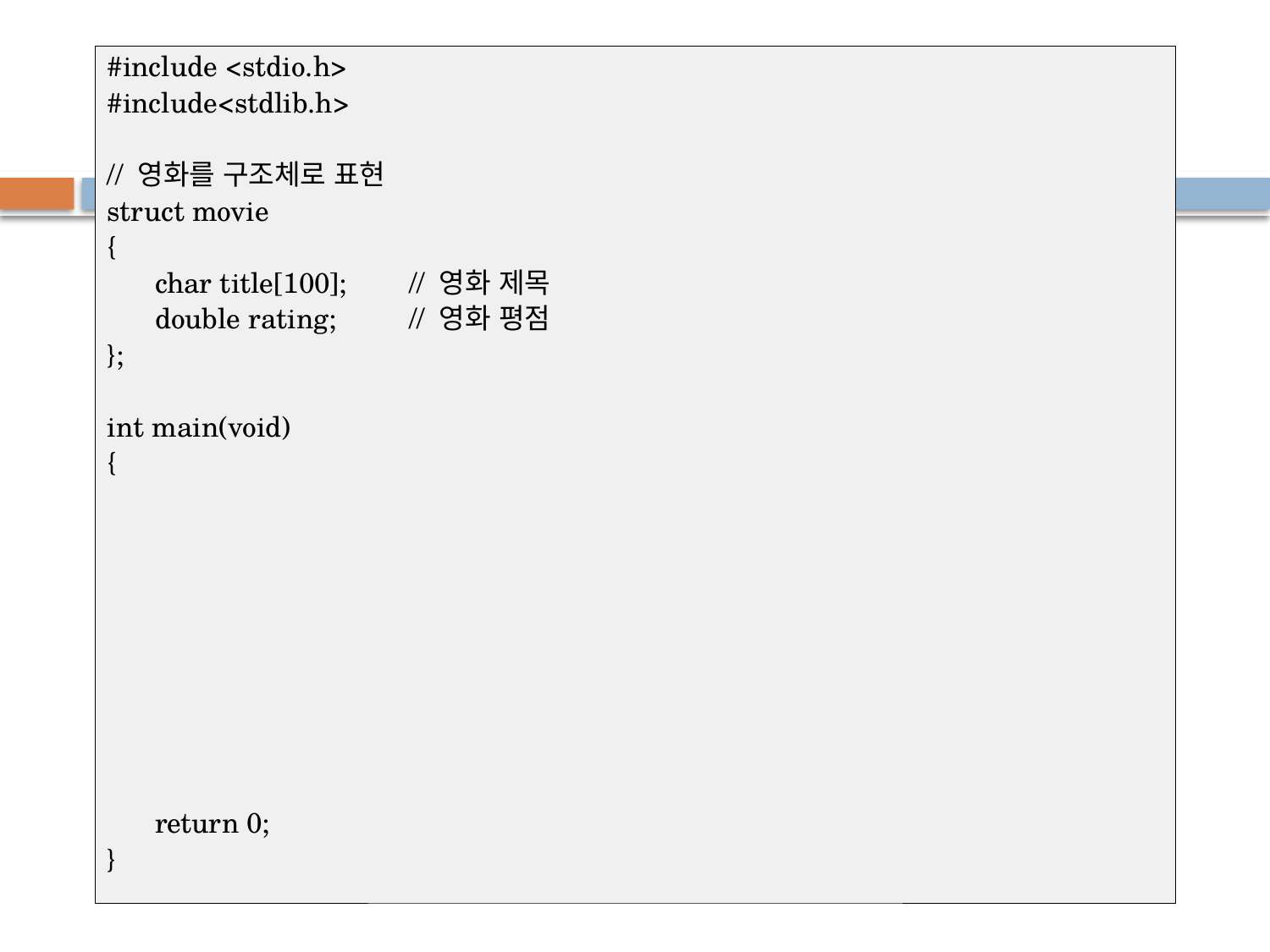

# Sol:
#include <stdio.h>
#include<stdlib.h>

// 영화를 구조체로 표현
struct movie
{
	char title[100];	// 영화 제목
	double rating;	// 영화 평점
};

int main(void)
{

	return 0;
}